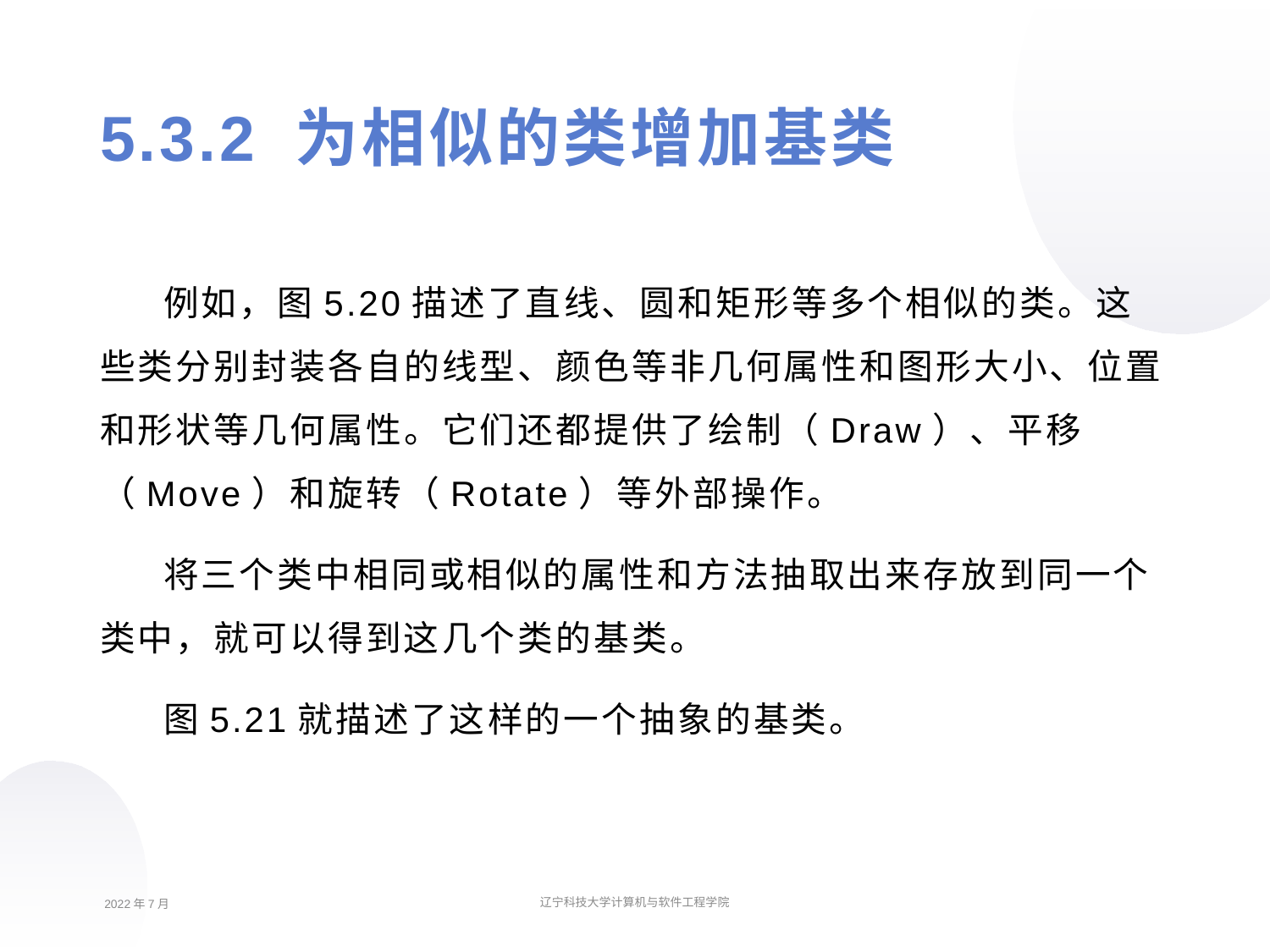

5.3.2 为相似的类增加基类
例如，图5.20描述了直线、圆和矩形等多个相似的类。这些类分别封装各自的线型、颜色等非几何属性和图形大小、位置和形状等几何属性。它们还都提供了绘制（Draw）、平移（Move）和旋转（Rotate）等外部操作。
将三个类中相同或相似的属性和方法抽取出来存放到同一个类中，就可以得到这几个类的基类。
图5.21就描述了这样的一个抽象的基类。

2022年7月
辽宁科技大学计算机与软件工程学院
85